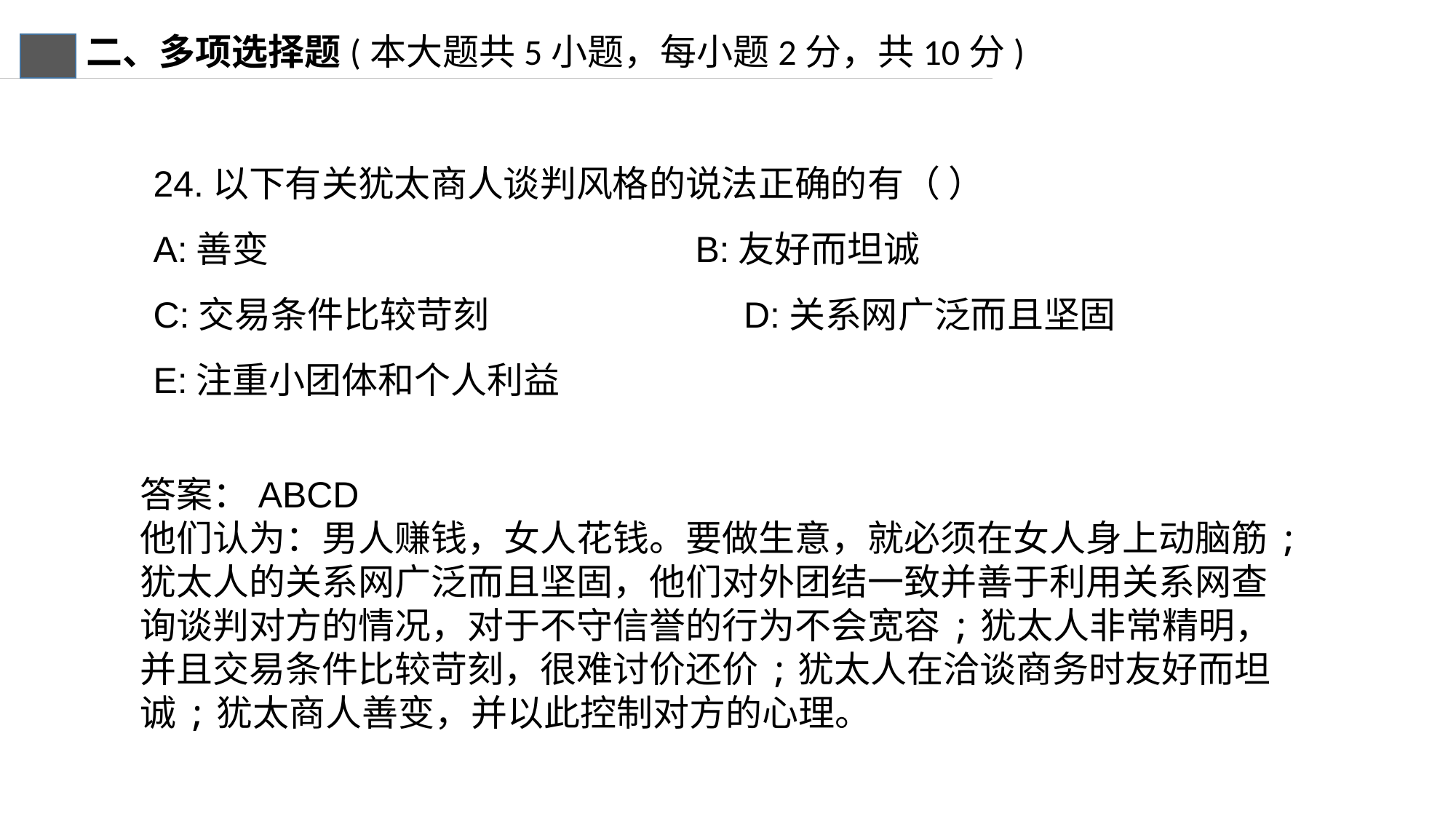

二、多项选择题(本大题共5小题，每小题2分，共10分)

24.以下有关犹太商人谈判风格的说法正确的有（ ）
A:善变                                                   B:友好而坦诚
C:交易条件比较苛刻                              D:关系网广泛而且坚固
E:注重小团体和个人利益
答案：ABCD
他们认为：男人赚钱，女人花钱。要做生意，就必须在女人身上动脑筋;犹太人的关系网广泛而且坚固，他们对外团结一致并善于利用关系网查询谈判对方的情况，对于不守信誉的行为不会宽容;犹太人非常精明，并且交易条件比较苛刻，很难讨价还价;犹太人在洽谈商务时友好而坦诚;犹太商人善变，并以此控制对方的心理。